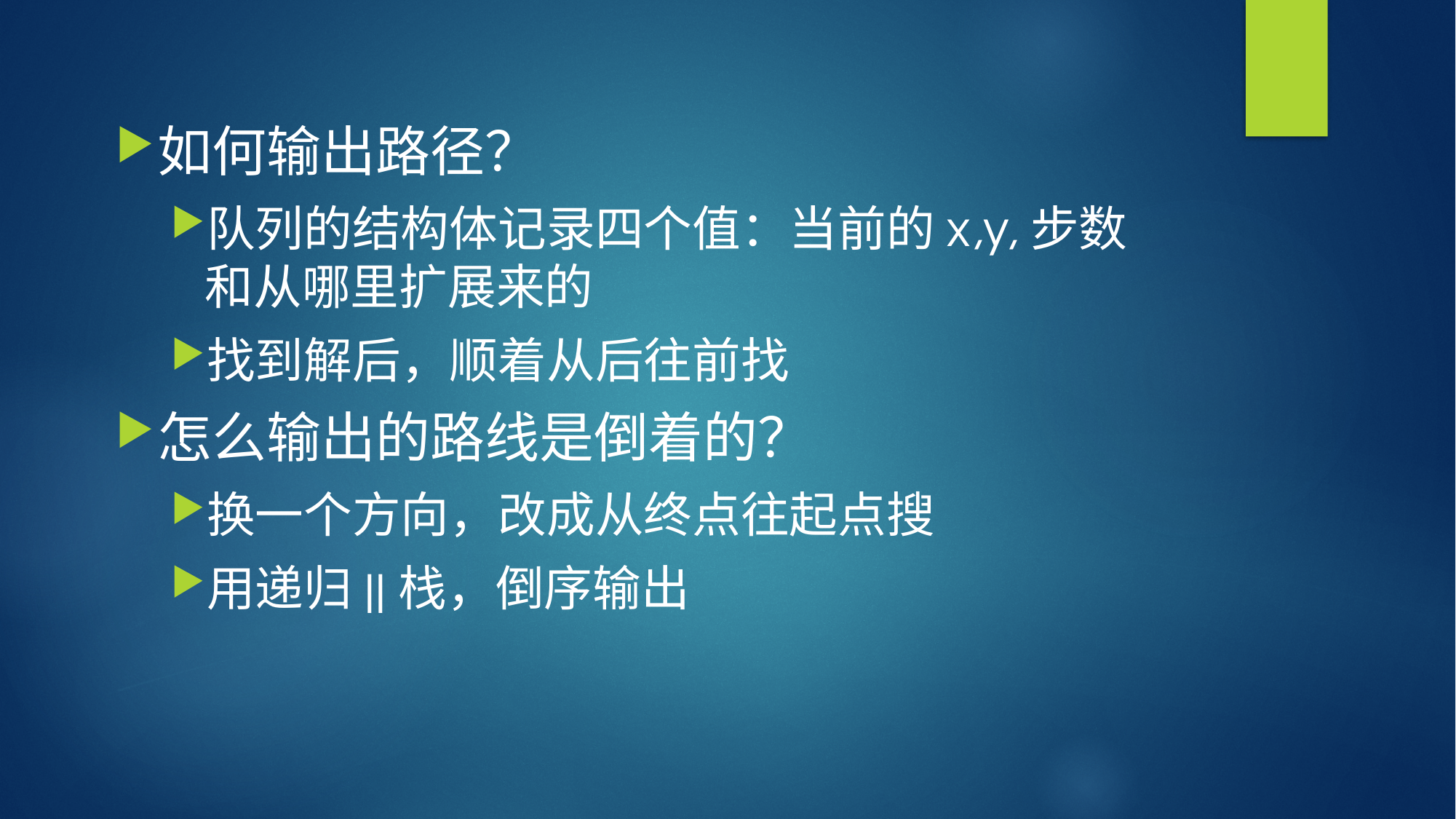

如何输出路径？
队列的结构体记录四个值：当前的x,y,步数和从哪里扩展来的
找到解后，顺着从后往前找
怎么输出的路线是倒着的？
换一个方向，改成从终点往起点搜
用递归||栈，倒序输出